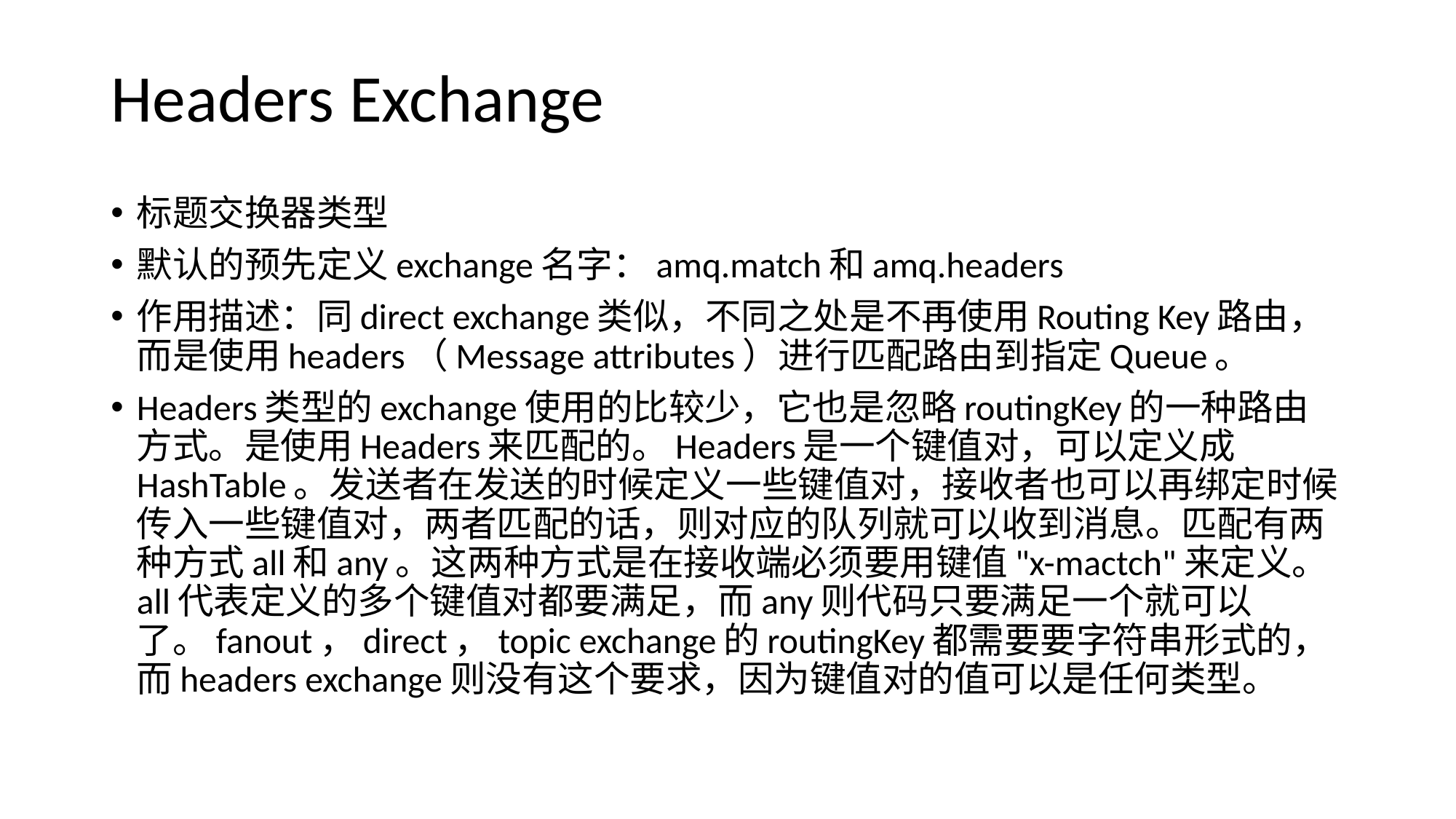

# Headers Exchange
标题交换器类型
默认的预先定义exchange名字：amq.match和amq.headers
作用描述：同direct exchange类似，不同之处是不再使用Routing Key路由，而是使用headers（Message attributes）进行匹配路由到指定Queue。
Headers类型的exchange使用的比较少，它也是忽略routingKey的一种路由方式。是使用Headers来匹配的。Headers是一个键值对，可以定义成HashTable。发送者在发送的时候定义一些键值对，接收者也可以再绑定时候传入一些键值对，两者匹配的话，则对应的队列就可以收到消息。匹配有两种方式all和any。这两种方式是在接收端必须要用键值"x-mactch"来定义。all代表定义的多个键值对都要满足，而any则代码只要满足一个就可以了。fanout，direct，topic exchange的routingKey都需要要字符串形式的，而headers exchange则没有这个要求，因为键值对的值可以是任何类型。